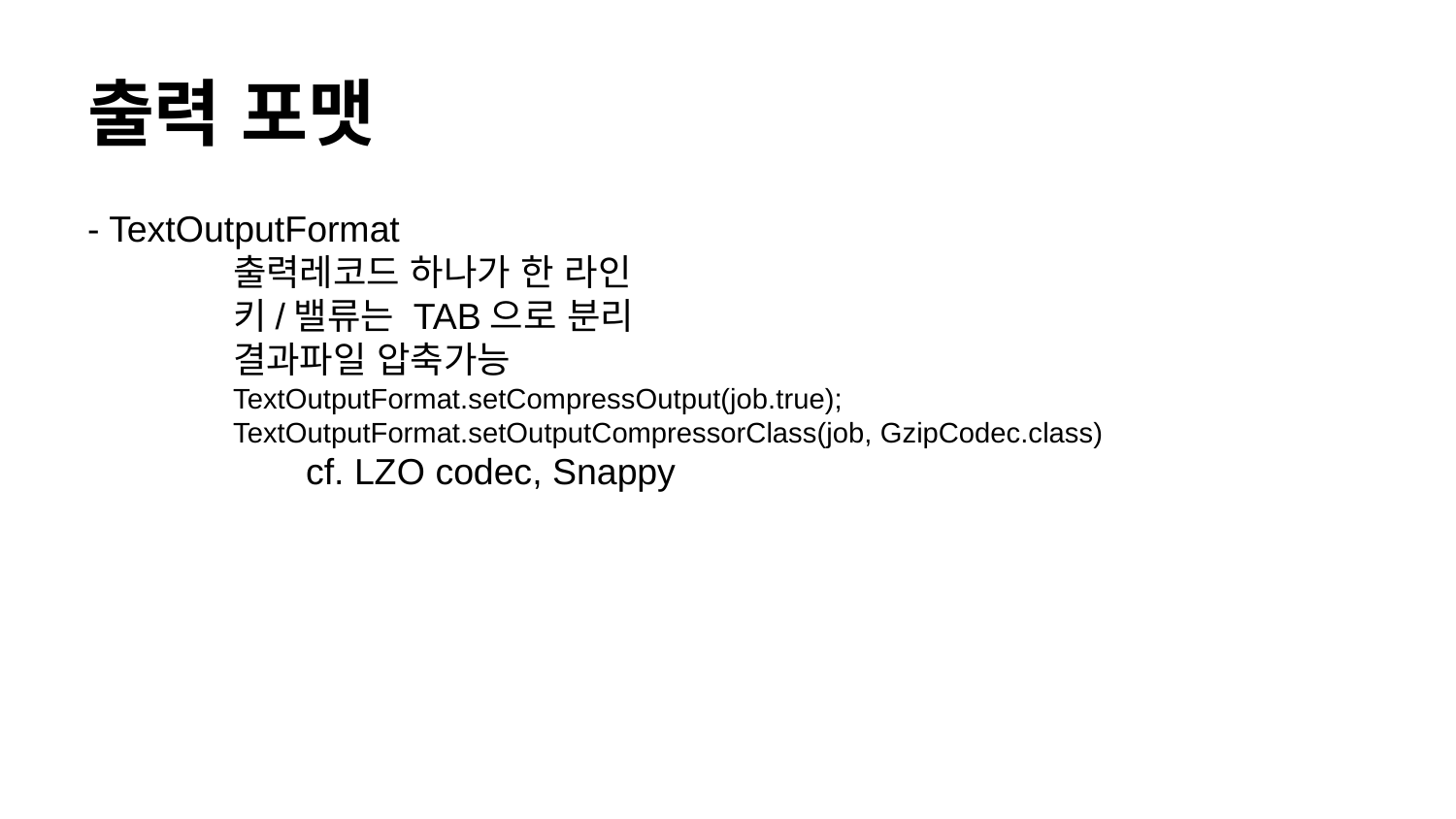

# 출력 포맷
- TextOutputFormat
	출력레코드 하나가 한 라인
	키/밸류는 TAB으로 분리
	결과파일 압축가능
TextOutputFormat.setCompressOutput(job.true);
TextOutputFormat.setOutputCompressorClass(job, GzipCodec.class)
	cf. LZO codec, Snappy